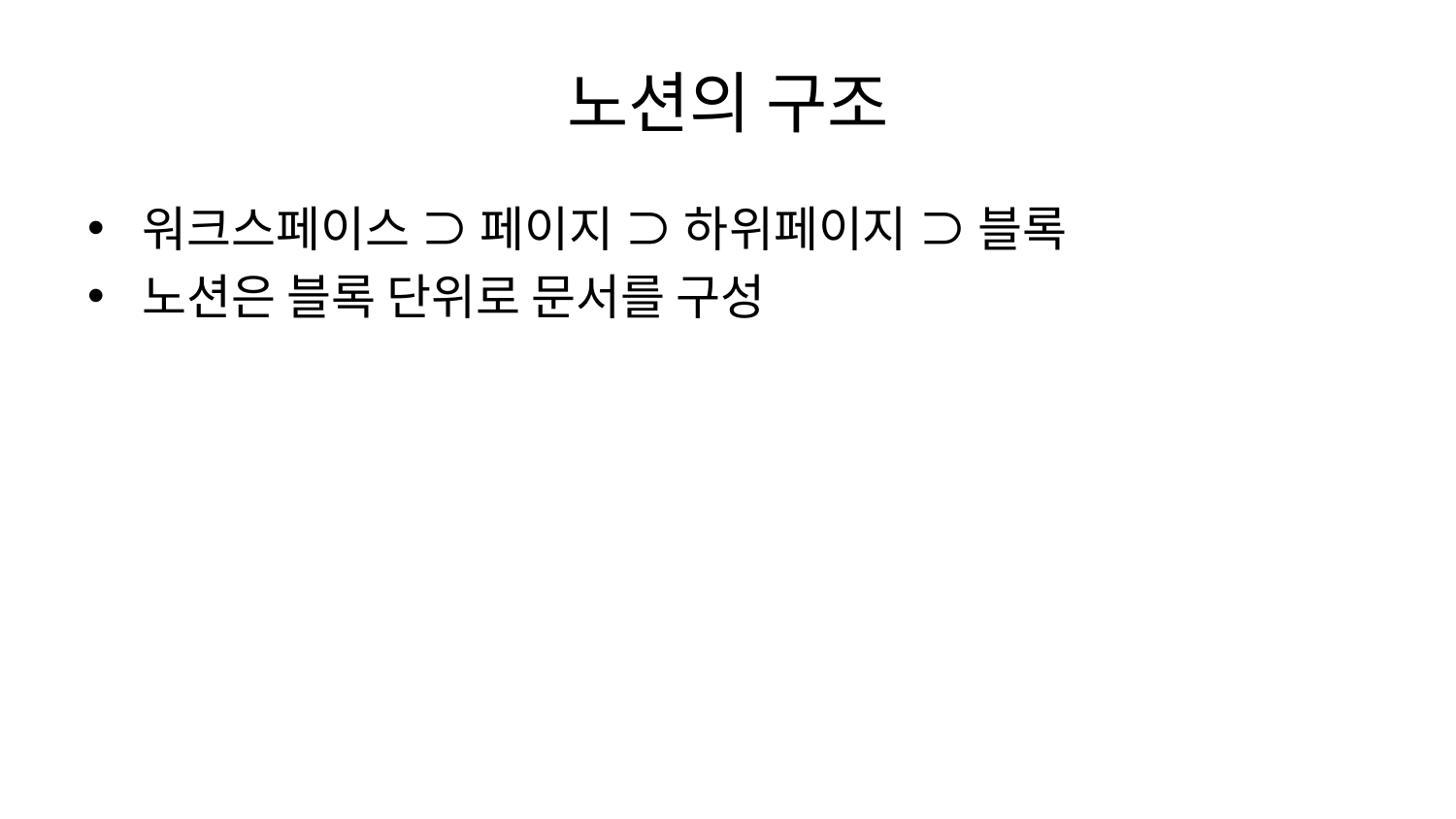

# 노션의 구조
워크스페이스 ⊃ 페이지 ⊃ 하위페이지 ⊃ 블록
노션은 블록 단위로 문서를 구성